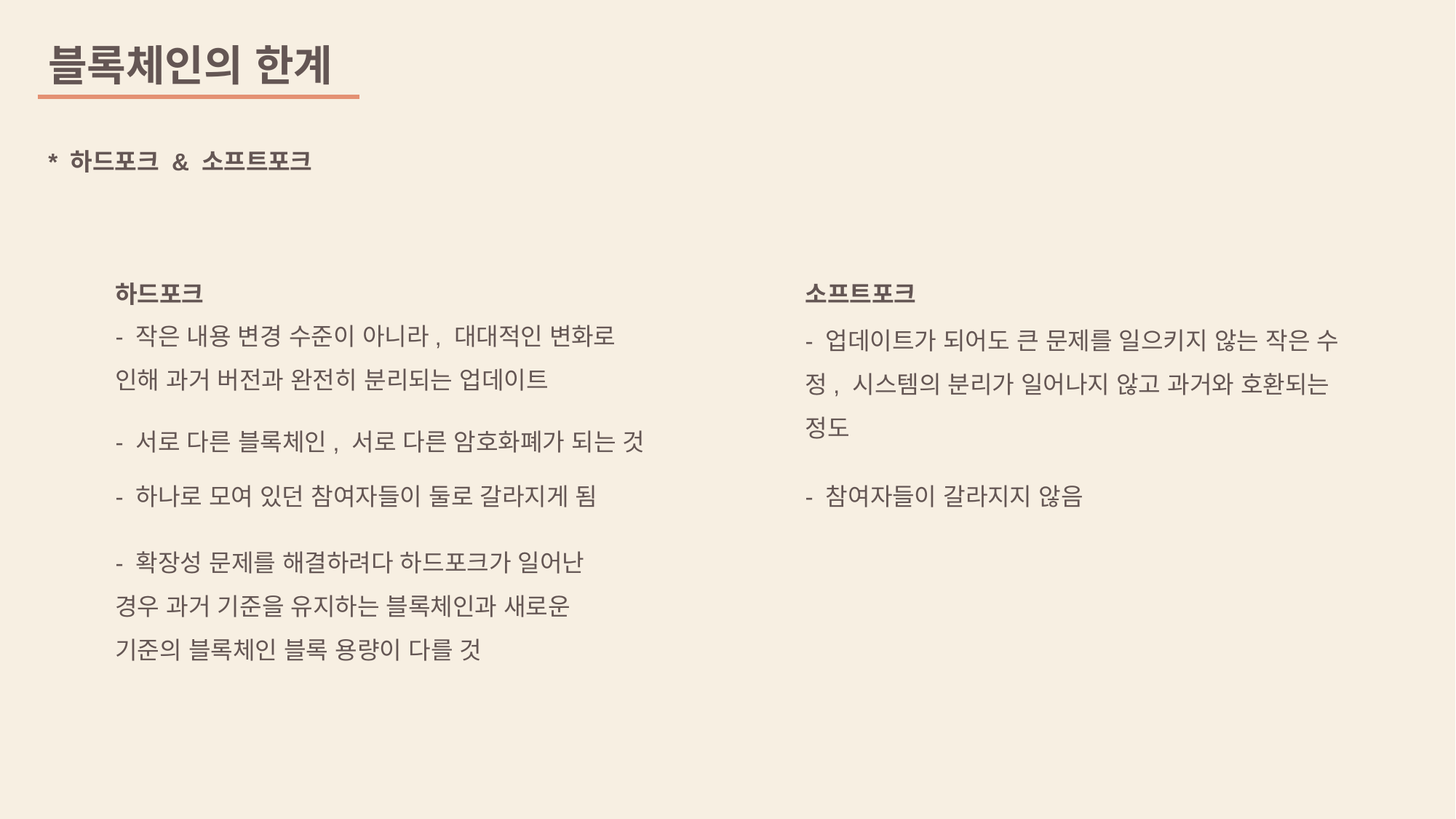

블록체인의 한계
* 하드포크 & 소프트포크
하드포크
소프트포크
- 작은 내용 변경 수준이 아니라, 대대적인 변화로 인해 과거 버전과 완전히 분리되는 업데이트
- 업데이트가 되어도 큰 문제를 일으키지 않는 작은 수정, 시스템의 분리가 일어나지 않고 과거와 호환되는 정도
- 서로 다른 블록체인, 서로 다른 암호화폐가 되는 것
- 참여자들이 갈라지지 않음
- 하나로 모여 있던 참여자들이 둘로 갈라지게 됨
- 확장성 문제를 해결하려다 하드포크가 일어난 경우 과거 기준을 유지하는 블록체인과 새로운 기준의 블록체인 블록 용량이 다를 것